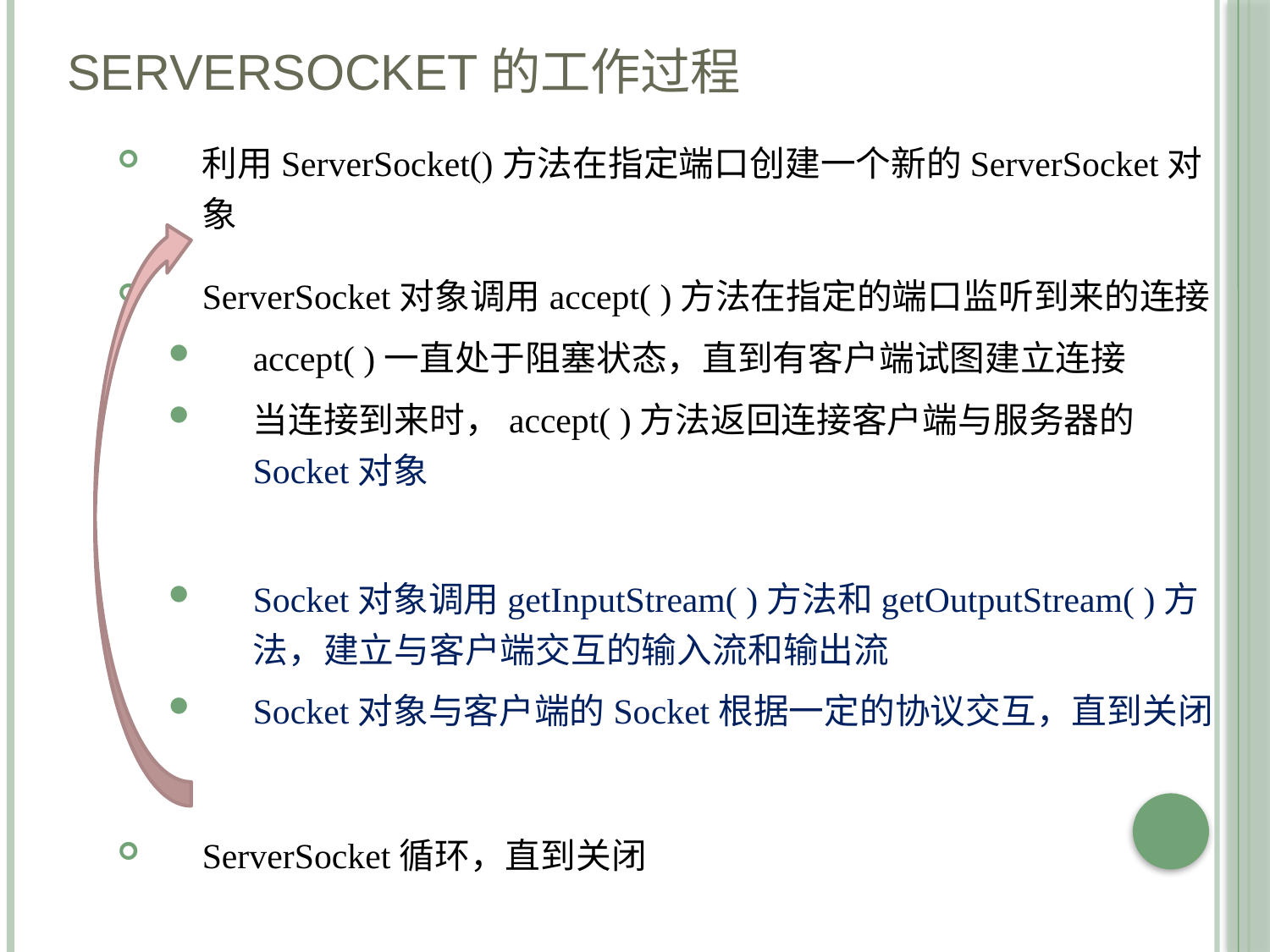

# ServerSocket的工作过程
利用ServerSocket()方法在指定端口创建一个新的ServerSocket对象
ServerSocket对象调用accept( )方法在指定的端口监听到来的连接
accept( )一直处于阻塞状态，直到有客户端试图建立连接
当连接到来时，accept( )方法返回连接客户端与服务器的Socket对象

Socket对象调用getInputStream( )方法和getOutputStream( )方法，建立与客户端交互的输入流和输出流
Socket对象与客户端的Socket根据一定的协议交互，直到关闭

ServerSocket循环，直到关闭